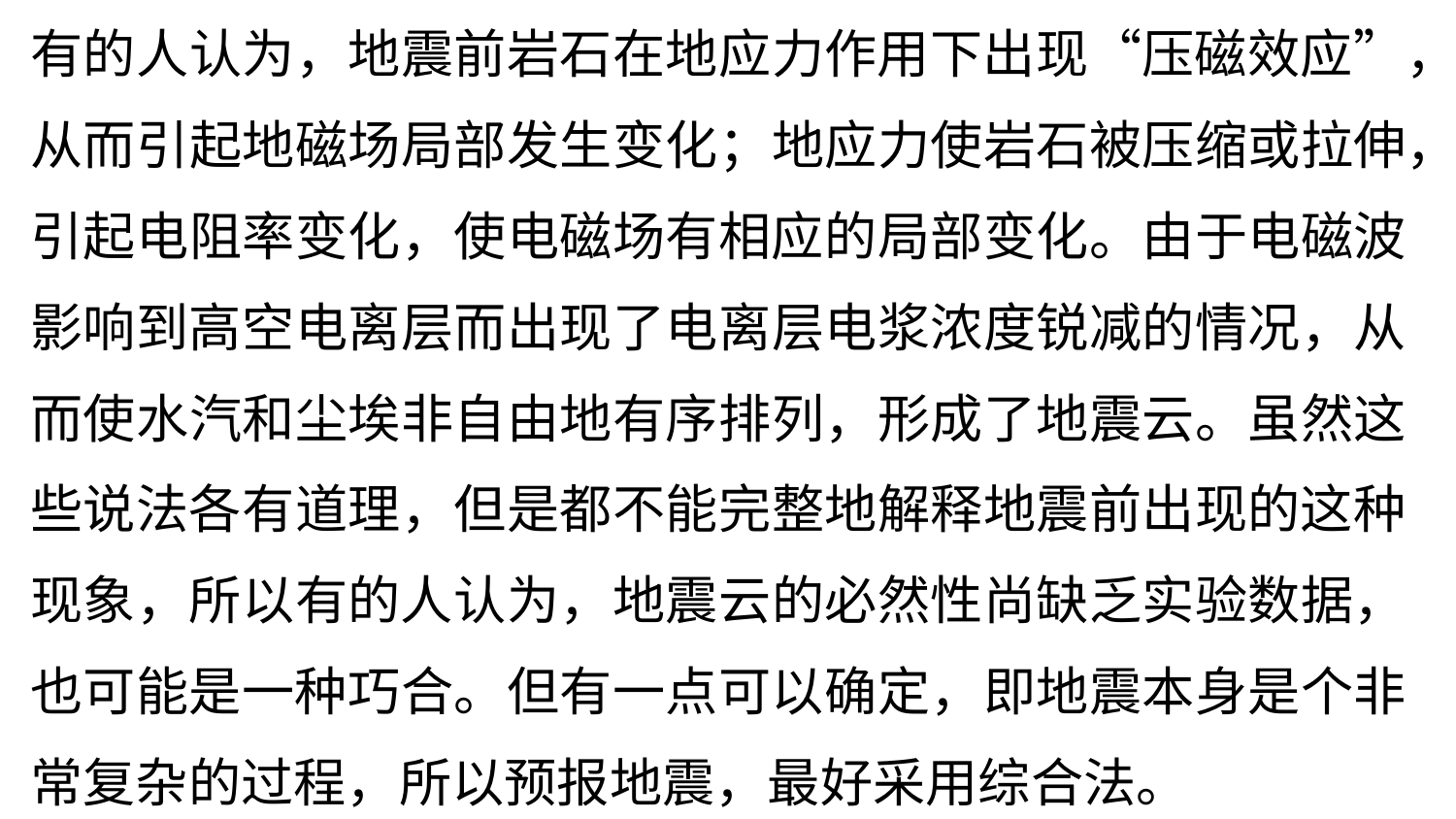

有的人认为，地震前岩石在地应力作用下出现“压磁效应”，从而引起地磁场局部发生变化；地应力使岩石被压缩或拉伸，引起电阻率变化，使电磁场有相应的局部变化。由于电磁波影响到高空电离层而出现了电离层电浆浓度锐减的情况，从而使水汽和尘埃非自由地有序排列，形成了地震云。虽然这些说法各有道理，但是都不能完整地解释地震前出现的这种现象，所以有的人认为，地震云的必然性尚缺乏实验数据，也可能是一种巧合。但有一点可以确定，即地震本身是个非常复杂的过程，所以预报地震，最好采用综合法。